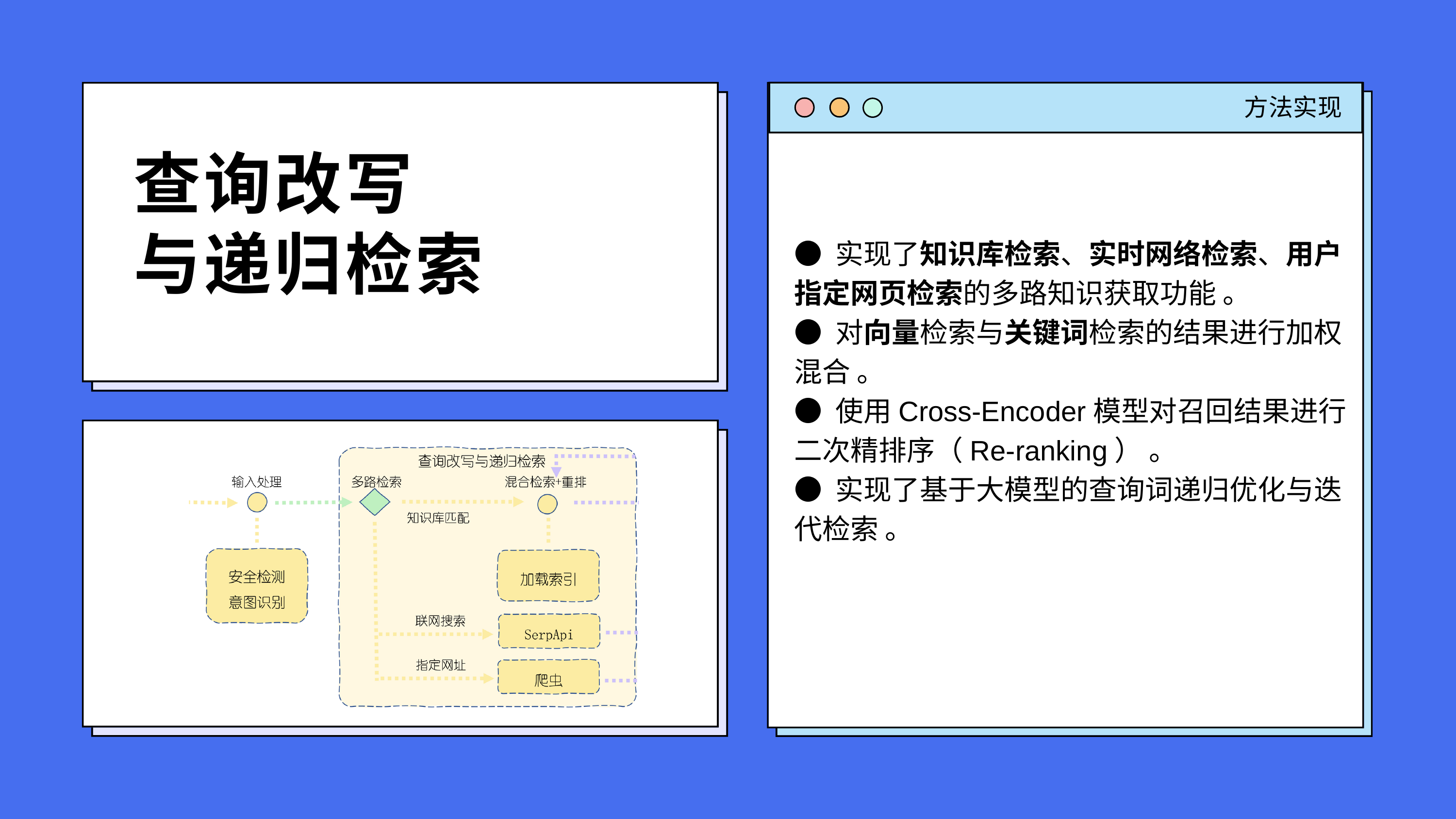

方法实现

查询改写
与递归检索

● 实现了知识库检索、实时网络检索、用户指定网页检索的多路知识获取功能 。
● 对向量检索与关键词检索的结果进行加权混合 。
● 使用Cross-Encoder模型对召回结果进行二次精排序（Re-ranking） 。
● 实现了基于大模型的查询词递归优化与迭代检索 。